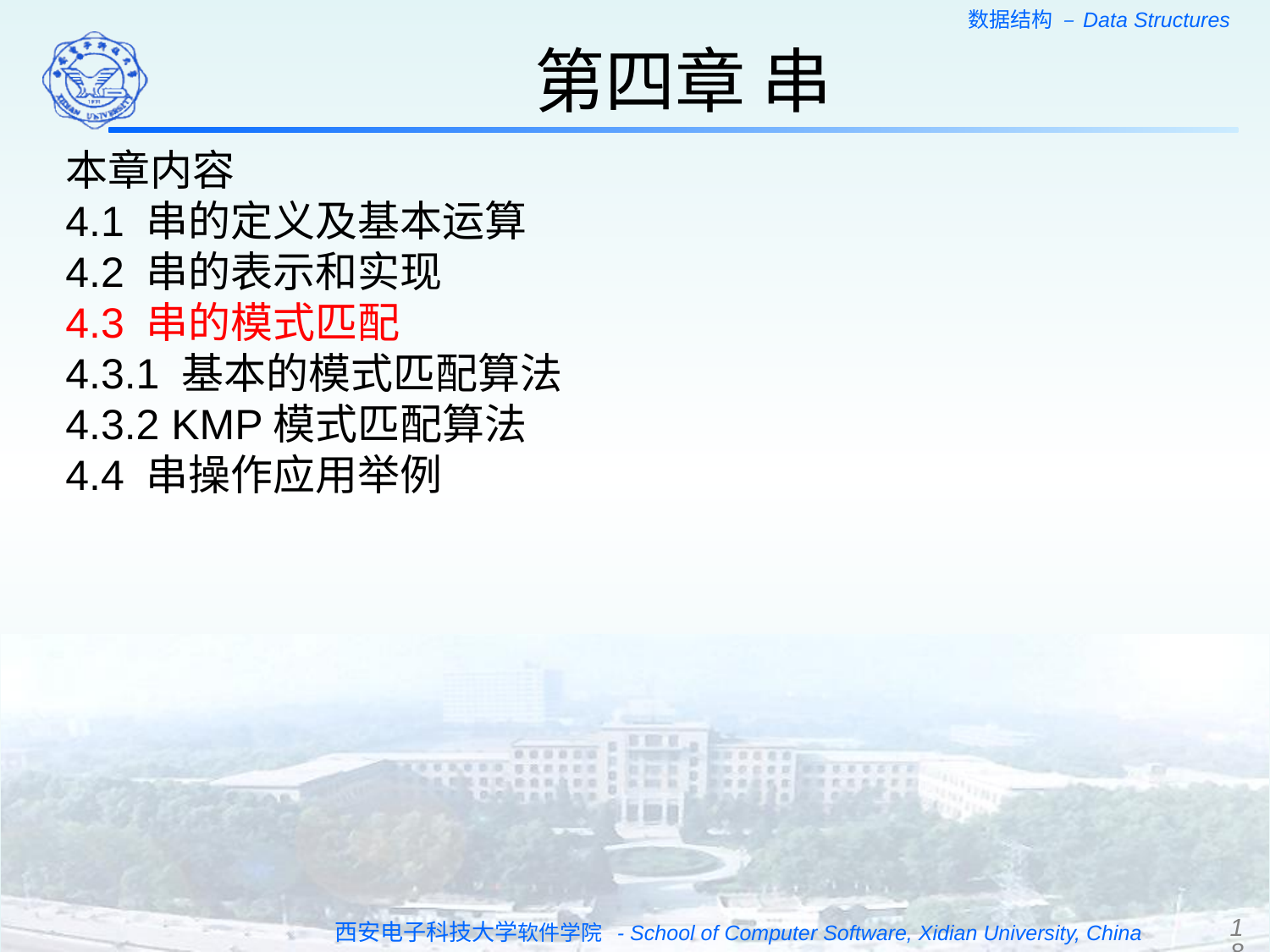

第四章 串
本章内容
4.1 串的定义及基本运算
4.2 串的表示和实现
4.3 串的模式匹配
4.3.1 基本的模式匹配算法
4.3.2 KMP模式匹配算法
4.4 串操作应用举例
18